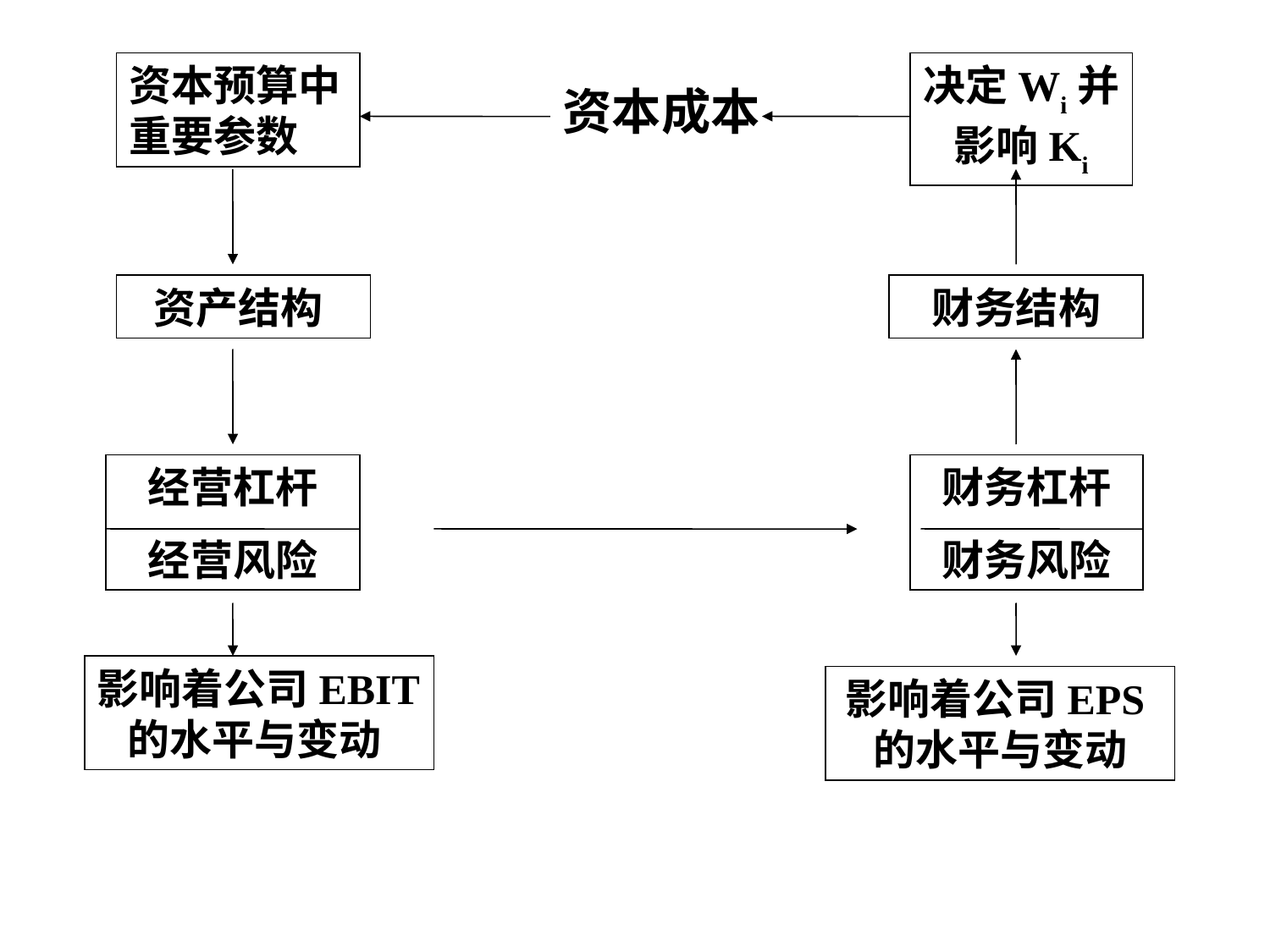

资本预算中重要参数
决定Wi并影响Ki
资本成本

资产结构
财务结构

经营杠杆
经营风险
财务杠杆
财务风险

影响着公司EBIT的水平与变动
影响着公司EPS的水平与变动